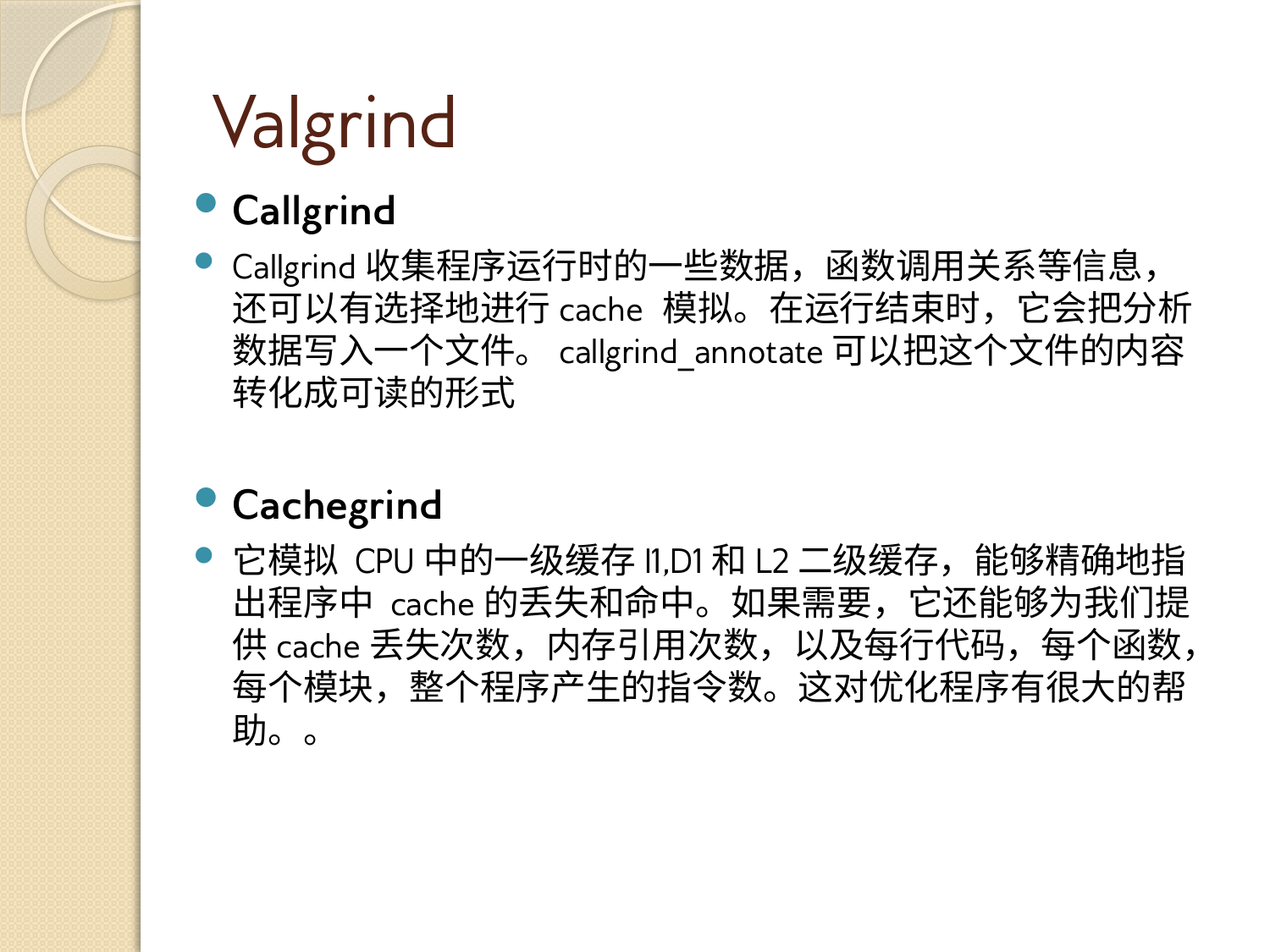

# Valgrind
Callgrind
Callgrind收集程序运行时的一些数据，函数调用关系等信息，还可以有选择地进行cache 模拟。在运行结束时，它会把分析数据写入一个文件。callgrind_annotate可以把这个文件的内容转化成可读的形式

Cachegrind
它模拟 CPU中的一级缓存I1,D1和L2二级缓存，能够精确地指出程序中 cache的丢失和命中。如果需要，它还能够为我们提供cache丢失次数，内存引用次数，以及每行代码，每个函数，每个模块，整个程序产生的指令数。这对优化程序有很大的帮助。。